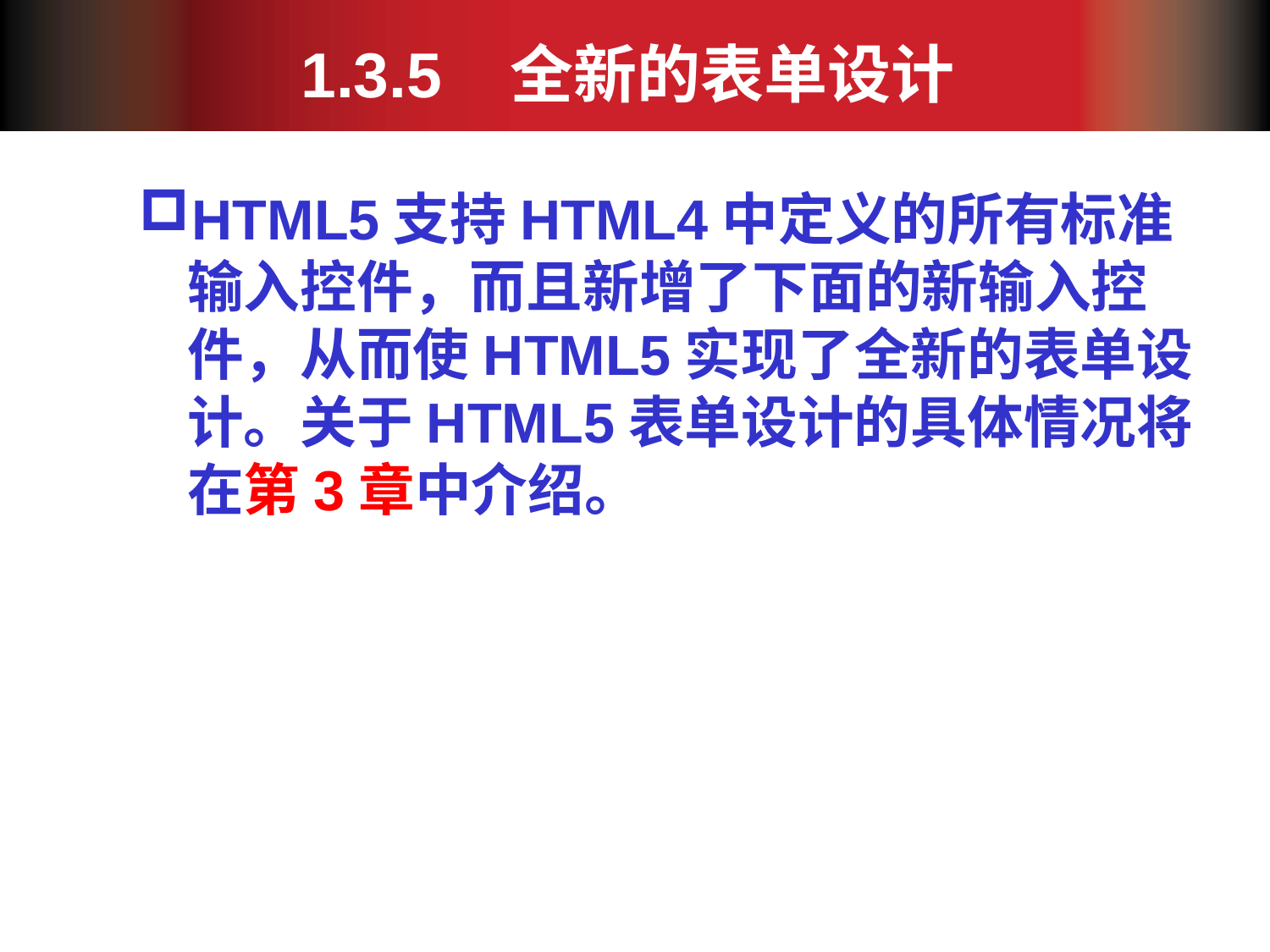

# 1.3.5   全新的表单设计
HTML5支持HTML4中定义的所有标准输入控件，而且新增了下面的新输入控件，从而使HTML5实现了全新的表单设计。关于HTML5表单设计的具体情况将在第3章中介绍。